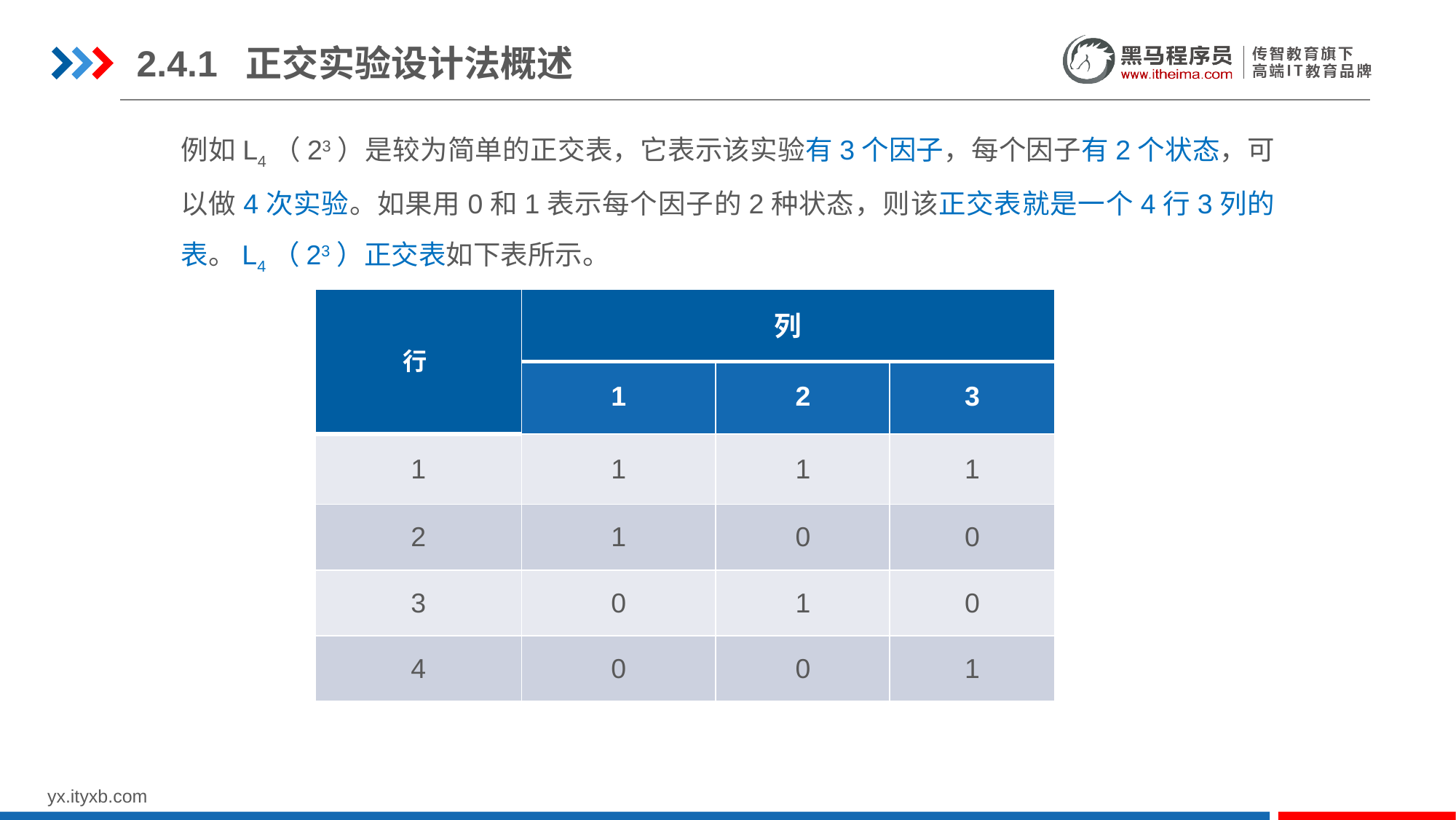

2.4.1	正交实验设计法概述
例如L4（23）是较为简单的正交表，它表示该实验有3个因子，每个因子有2个状态，可以做4次实验。如果用0和1表示每个因子的2种状态，则该正交表就是一个4行3列的表。L4（23）正交表如下表所示。
|  | 列 |  |  |
| --- | --- | --- | --- |
|  | 1 | 2 | 3 |
| 1 | 1 | 1 | 1 |
| 2 | 1 | 0 | 0 |
| 3 | 0 | 1 | 0 |
| 4 | 0 | 0 | 1 |
行